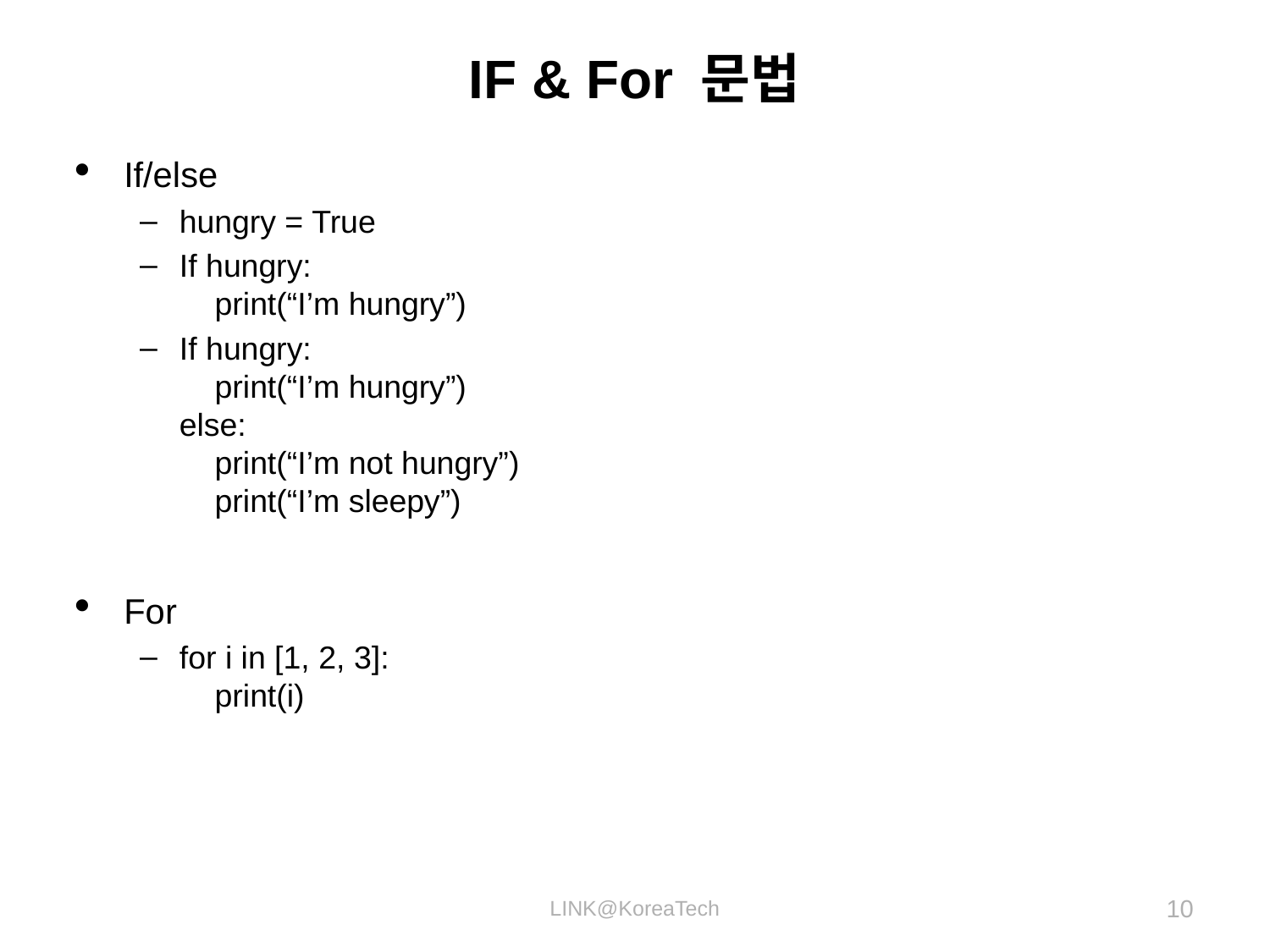

# IF & For 문법
If/else
hungry = True
If hungry:
    print(“I’m hungry”)
If hungry:
    print(“I’m hungry”)
else:
    print(“I’m not hungry”)
    print(“I’m sleepy”)

For
for i in [1, 2, 3]:
    print(i)
LINK@KoreaTech
10